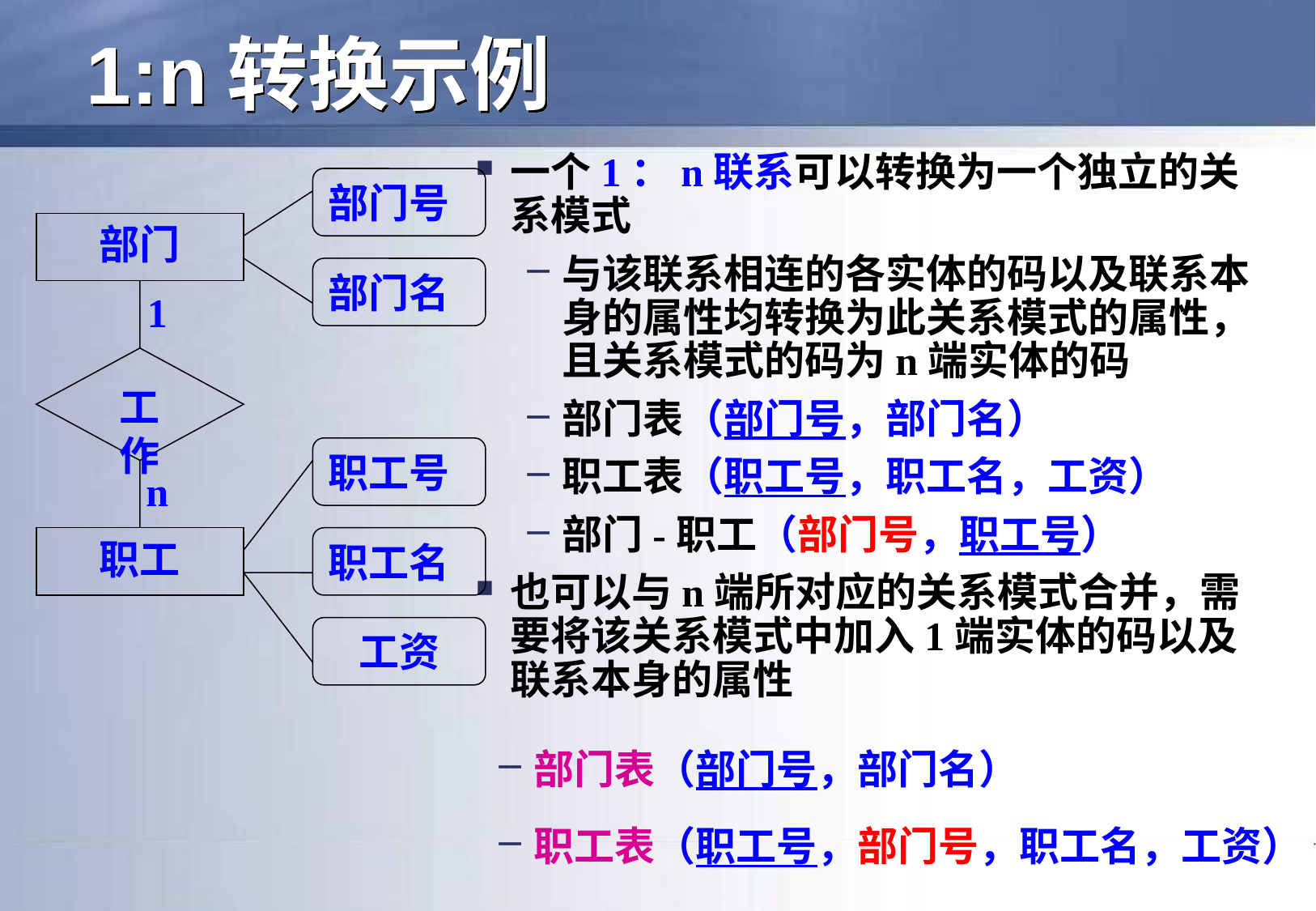

# 1:n转换示例
一个1：n联系可以转换为一个独立的关系模式
与该联系相连的各实体的码以及联系本身的属性均转换为此关系模式的属性，且关系模式的码为n端实体的码
部门表（部门号，部门名）
职工表（职工号，职工名，工资）
部门-职工（部门号，职工号）
也可以与n端所对应的关系模式合并，需要将该关系模式中加入1端实体的码以及联系本身的属性
部门号

部门
1

工作
n

职工

部门名
职工号

职工名

工资
部门表（部门号，部门名）
职工表（职工号，部门号，职工名，工资）
44